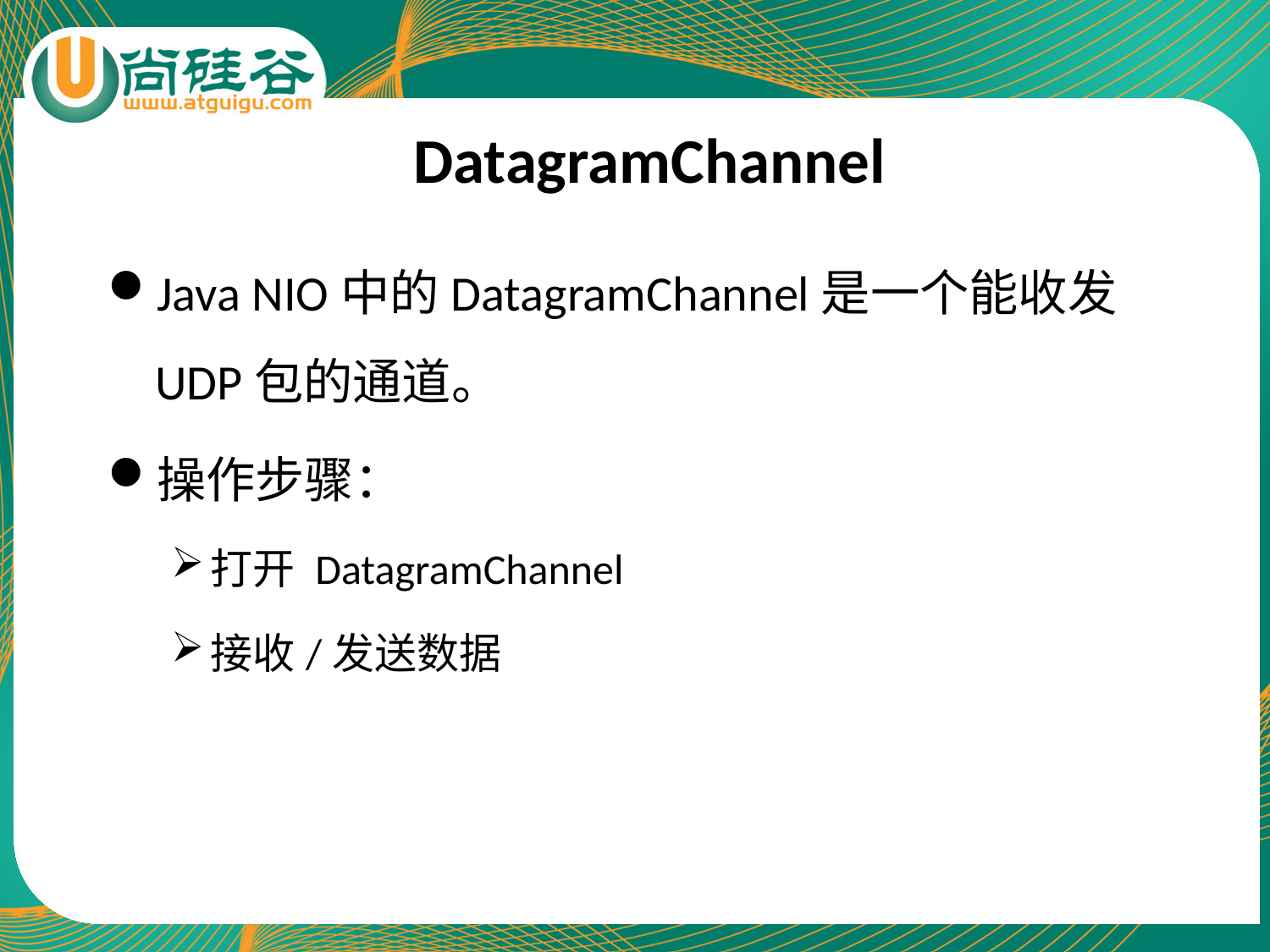

# DatagramChannel
Java NIO中的DatagramChannel是一个能收发UDP包的通道。
操作步骤：
打开 DatagramChannel
接收/发送数据